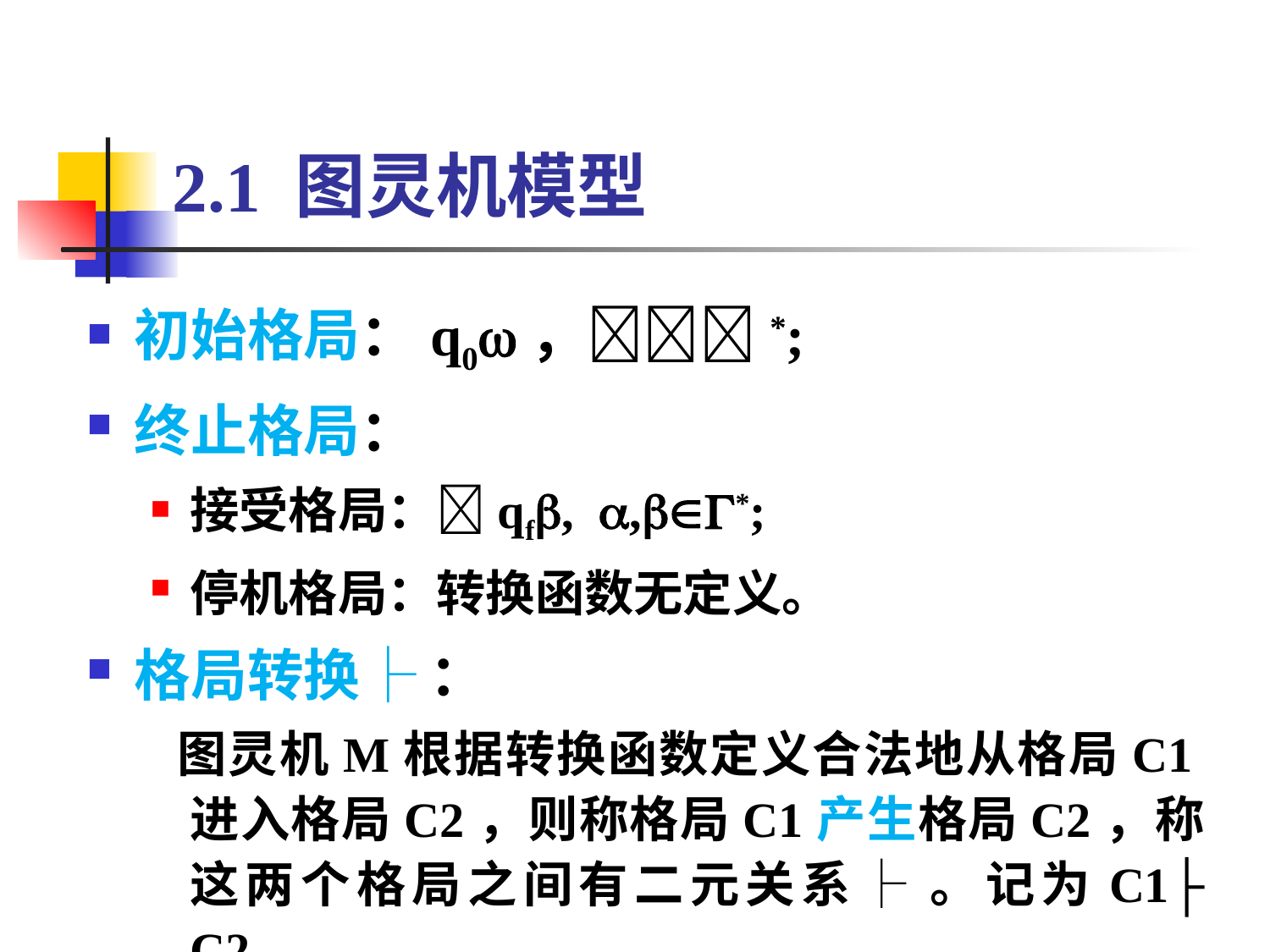

# 2.1 图灵机模型
初始格局：q0ω，ω∈∑*;
终止格局：
接受格局：αqfβ,  α,β∈Γ*;
停机格局：转换函数无定义。
格局转换├ ：
 图灵机M根据转换函数定义合法地从格局C1进入格局C2，则称格局C1产生格局C2，称这两个格局之间有二元关系├ 。记为C1├ C2。